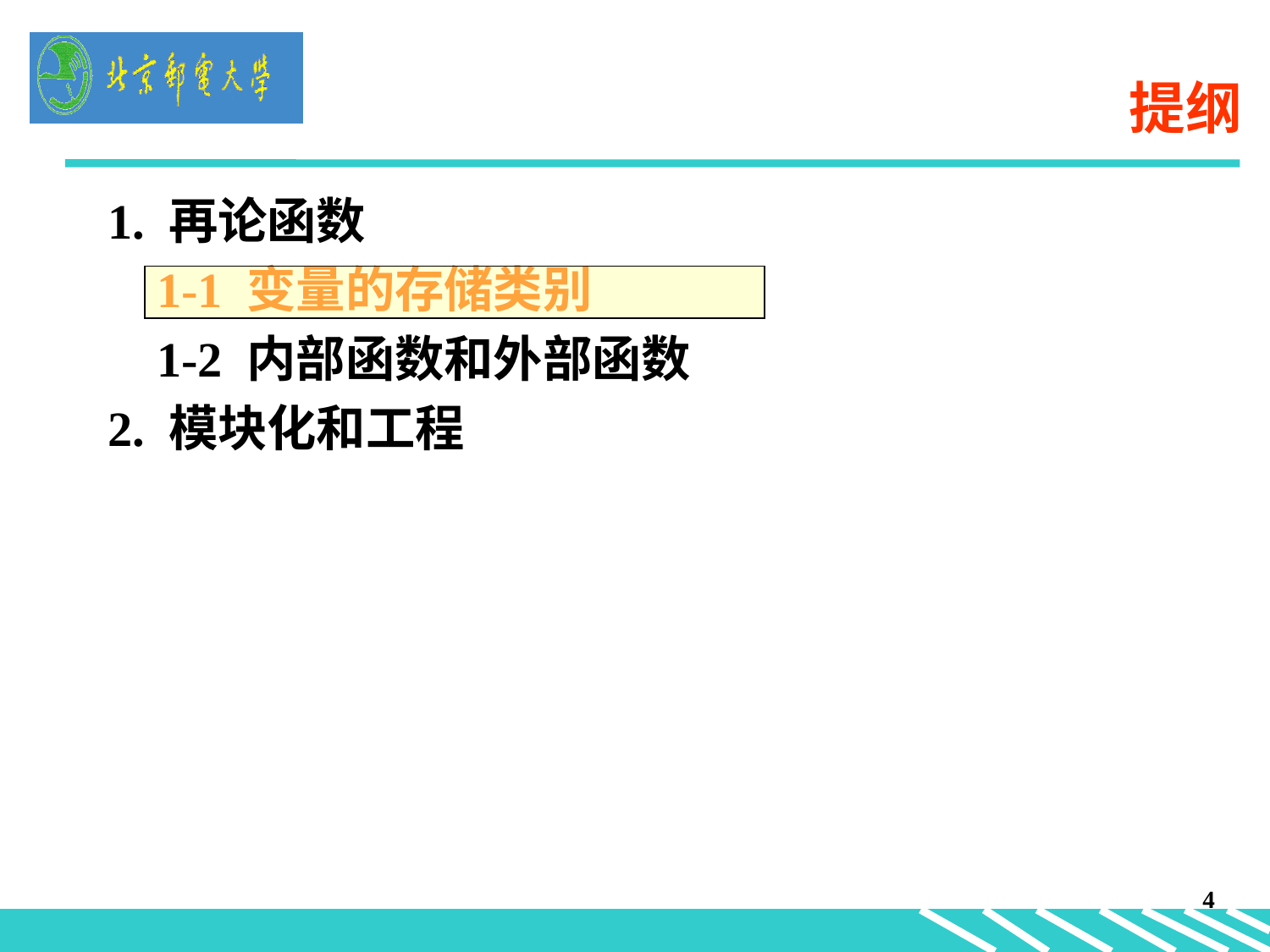

# 提纲
1. 再论函数
    1-1 变量的存储类别
    1-2 内部函数和外部函数
2. 模块化和工程

4